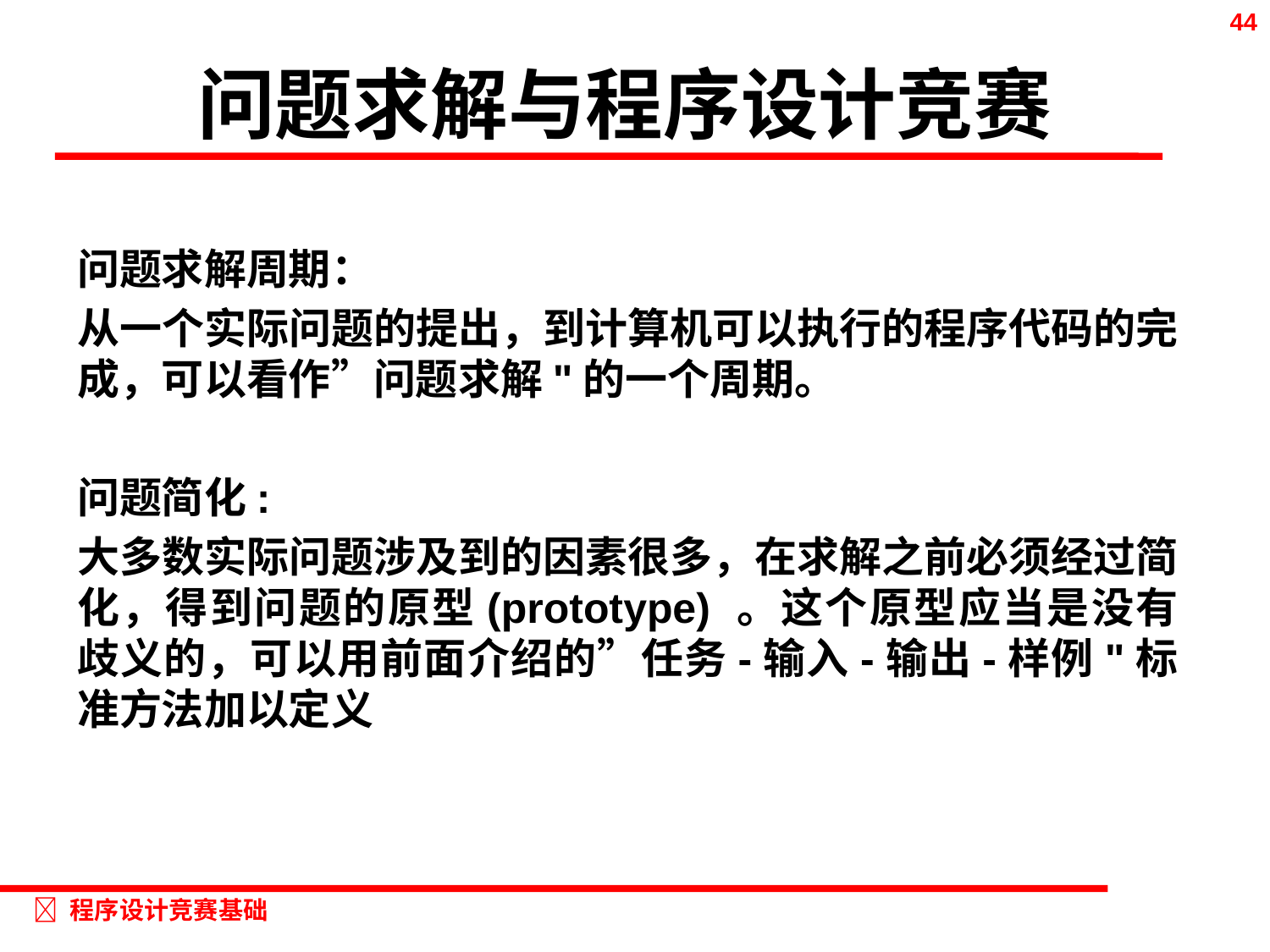

# 问题求解与程序设计竞赛
问题求解周期：
从一个实际问题的提出，到计算机可以执行的程序代码的完成，可以看作”问题求解"的一个周期。

问题简化:
大多数实际问题涉及到的因素很多，在求解之前必须经过简化，得到问题的原型(prototype) 。这个原型应当是没有歧义的，可以用前面介绍的”任务-输入-输出-样例"标准方法加以定义